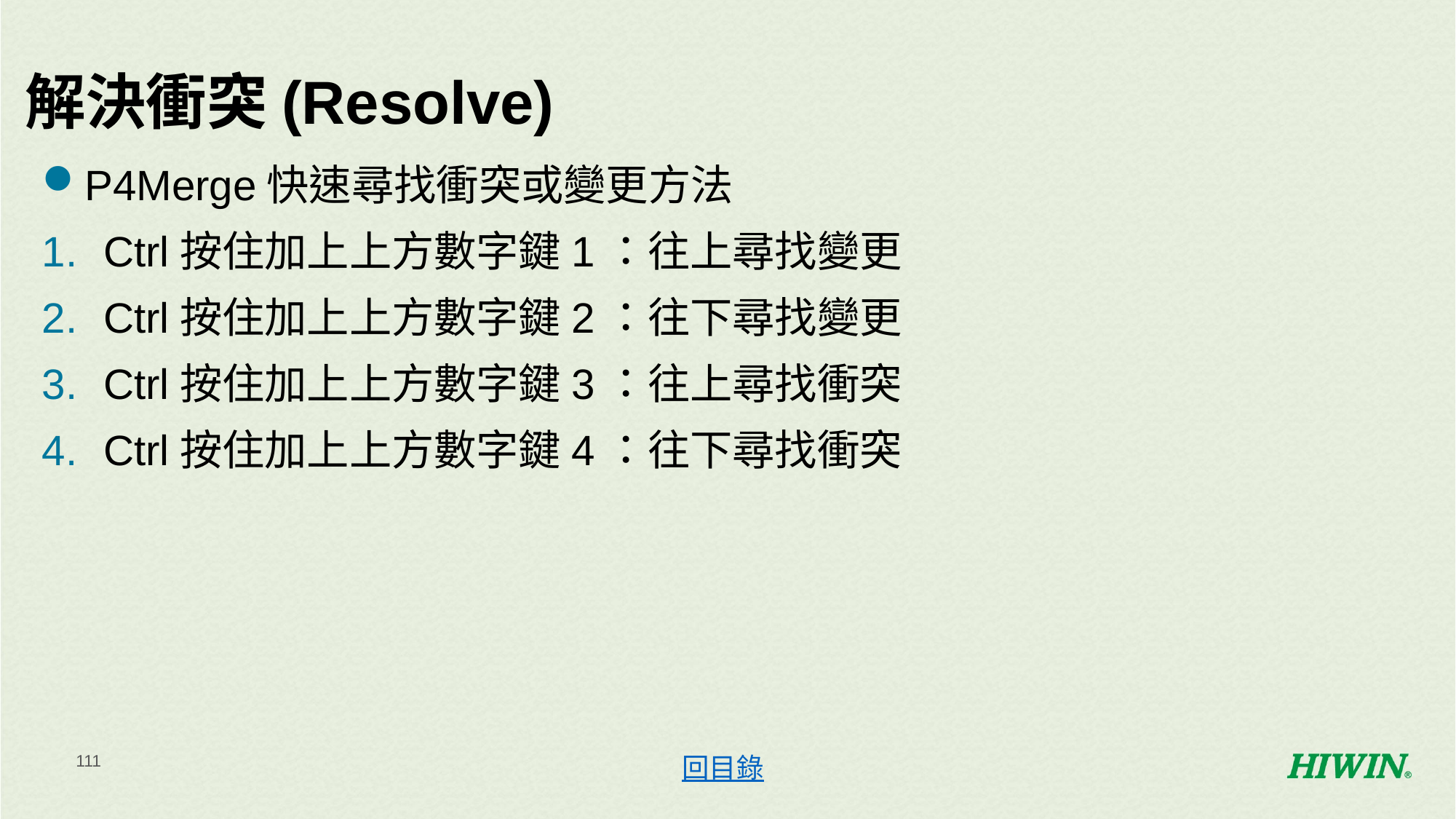

# 解決衝突(Resolve)
P4Merge快速尋找衝突或變更方法
Ctrl按住加上上方數字鍵1：往上尋找變更
Ctrl按住加上上方數字鍵2：往下尋找變更
Ctrl按住加上上方數字鍵3：往上尋找衝突
Ctrl按住加上上方數字鍵4：往下尋找衝突

回目錄